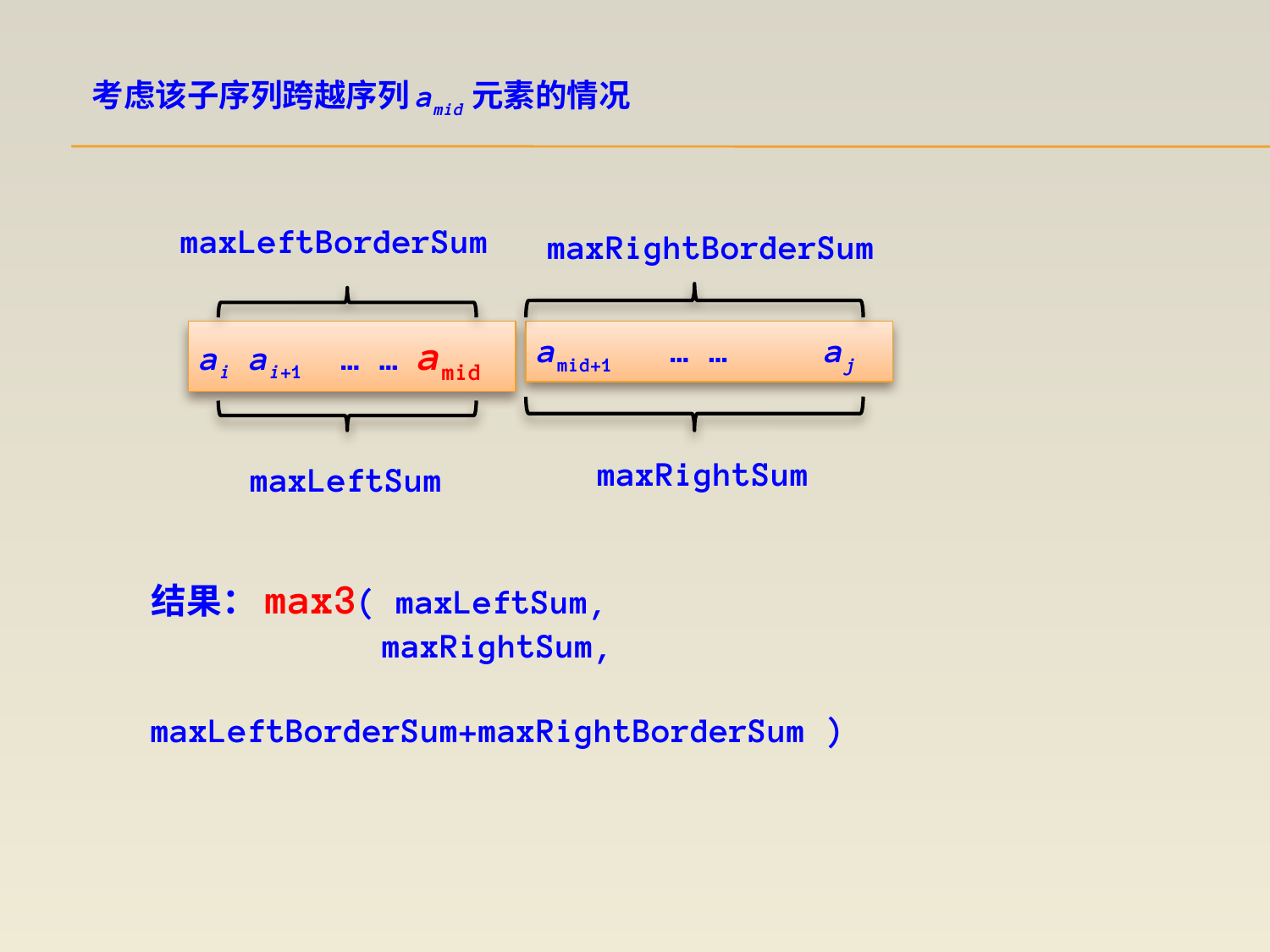

考虑该子序列跨越序列amid元素的情况

maxLeftBorderSum
maxRightBorderSum

ai ai+1  … … amid
amid+1   … …     aj
maxRightSum

maxLeftSum
结果：max3( maxLeftSum,
            maxRightSum,
            maxLeftBorderSum+maxRightBorderSum )